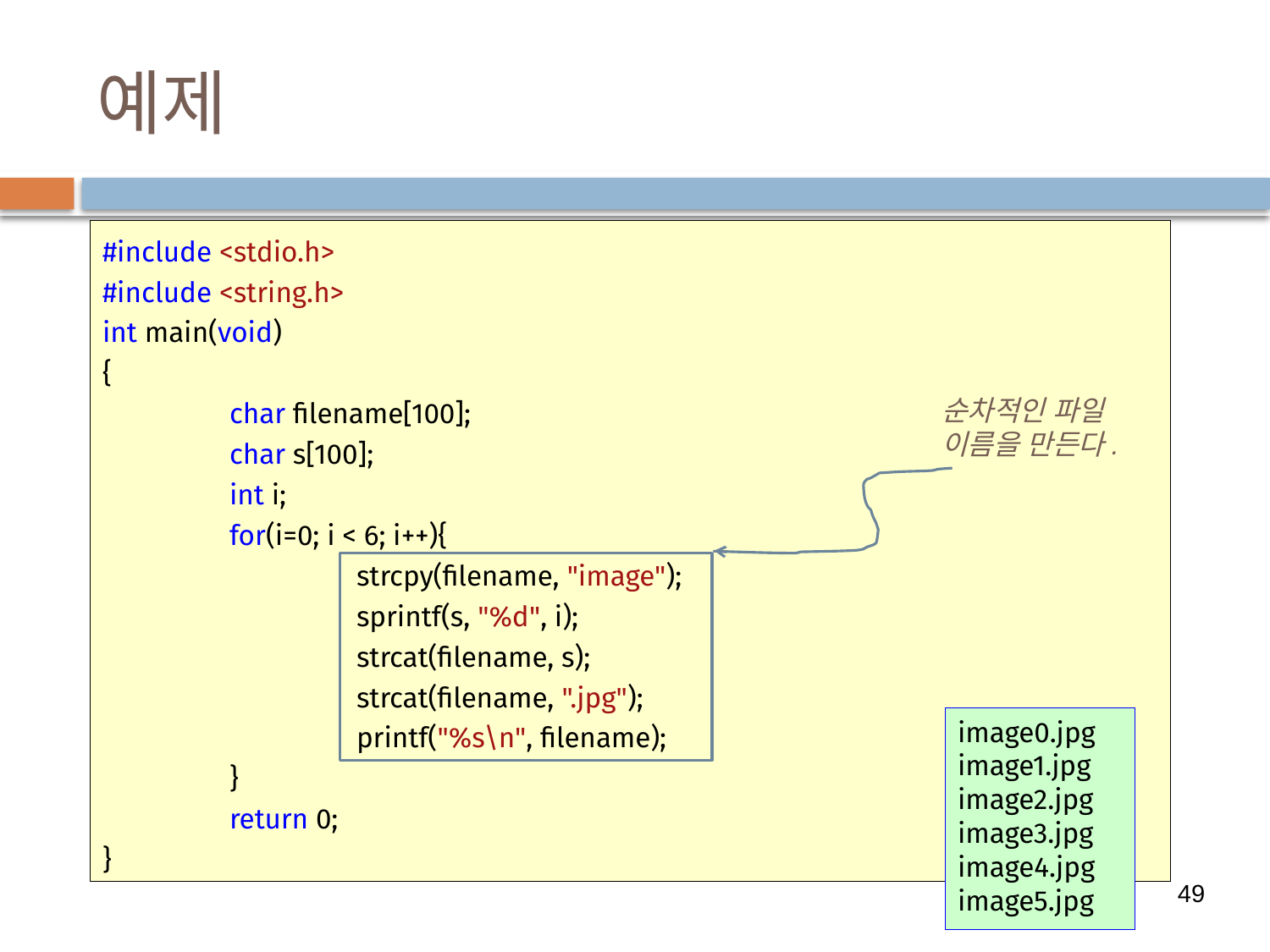

# 예제
#include <stdio.h>
#include <string.h>
int main(void)
{
	char filename[100];
	char s[100];
	int i;
	for(i=0; i < 6; i++){
		strcpy(filename, "image");
		sprintf(s, "%d", i);
		strcat(filename, s);
		strcat(filename, ".jpg");
		printf("%s\n", filename);
	}
	return 0;
}
순차적인 파일 이름을 만든다.

image0.jpg
image1.jpg
image2.jpg
image3.jpg
image4.jpg
image5.jpg
49